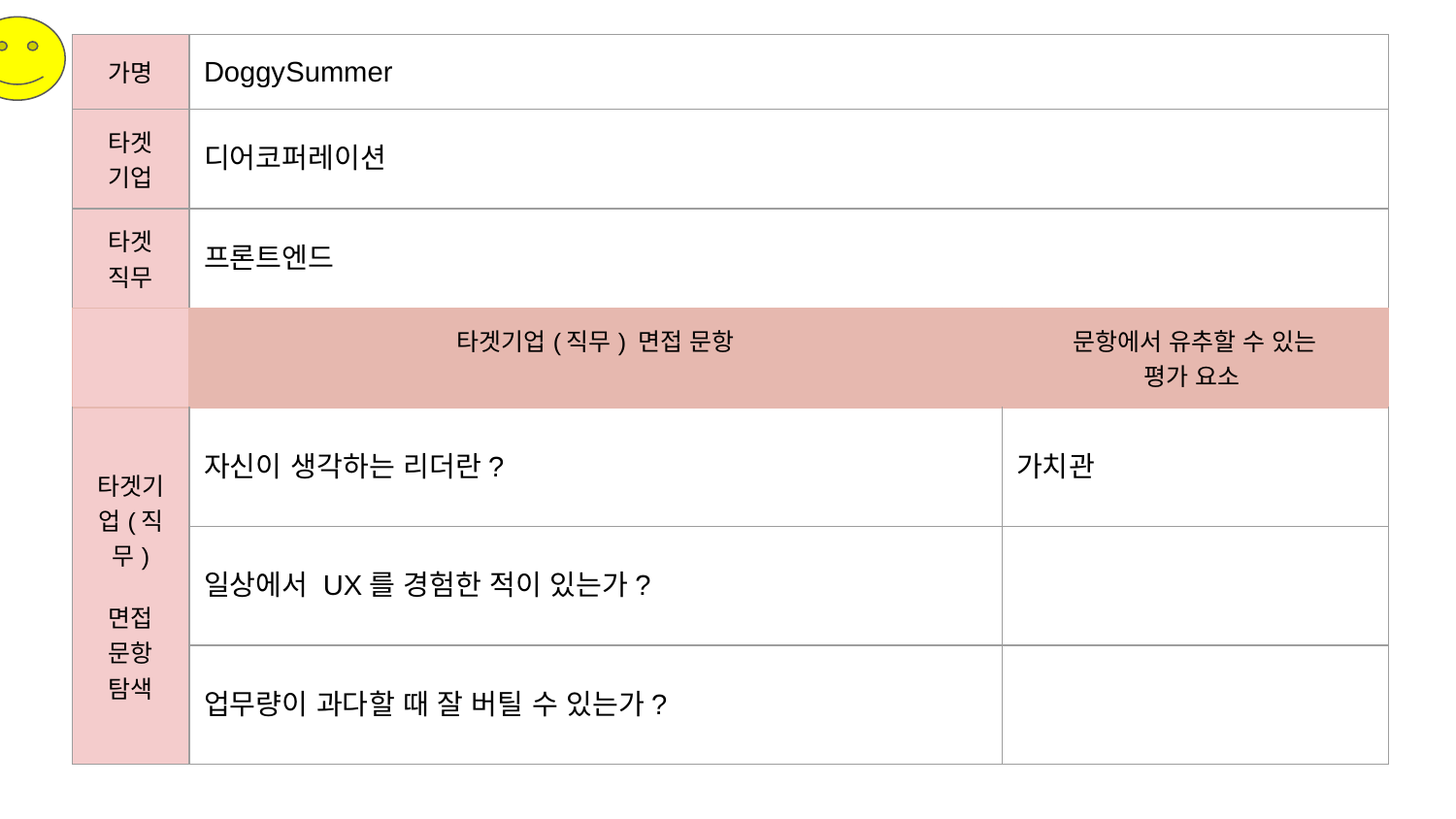

| 가명 | DoggySummer |  |
| --- | --- | --- |
| 타겟 기업 | 디어코퍼레이션 |  |
| 타겟 직무 | 프론트엔드 |  |
|  | 타겟기업(직무) 면접 문항 | 문항에서 유추할 수 있는 평가 요소 |
| 타겟기업(직무) 면접 문항 탐색 | 자신이 생각하는 리더란? | 가치관 |
|  | 일상에서 UX를 경험한 적이 있는가? |  |
|  | 업무량이 과다할 때 잘 버틸 수 있는가? |  |